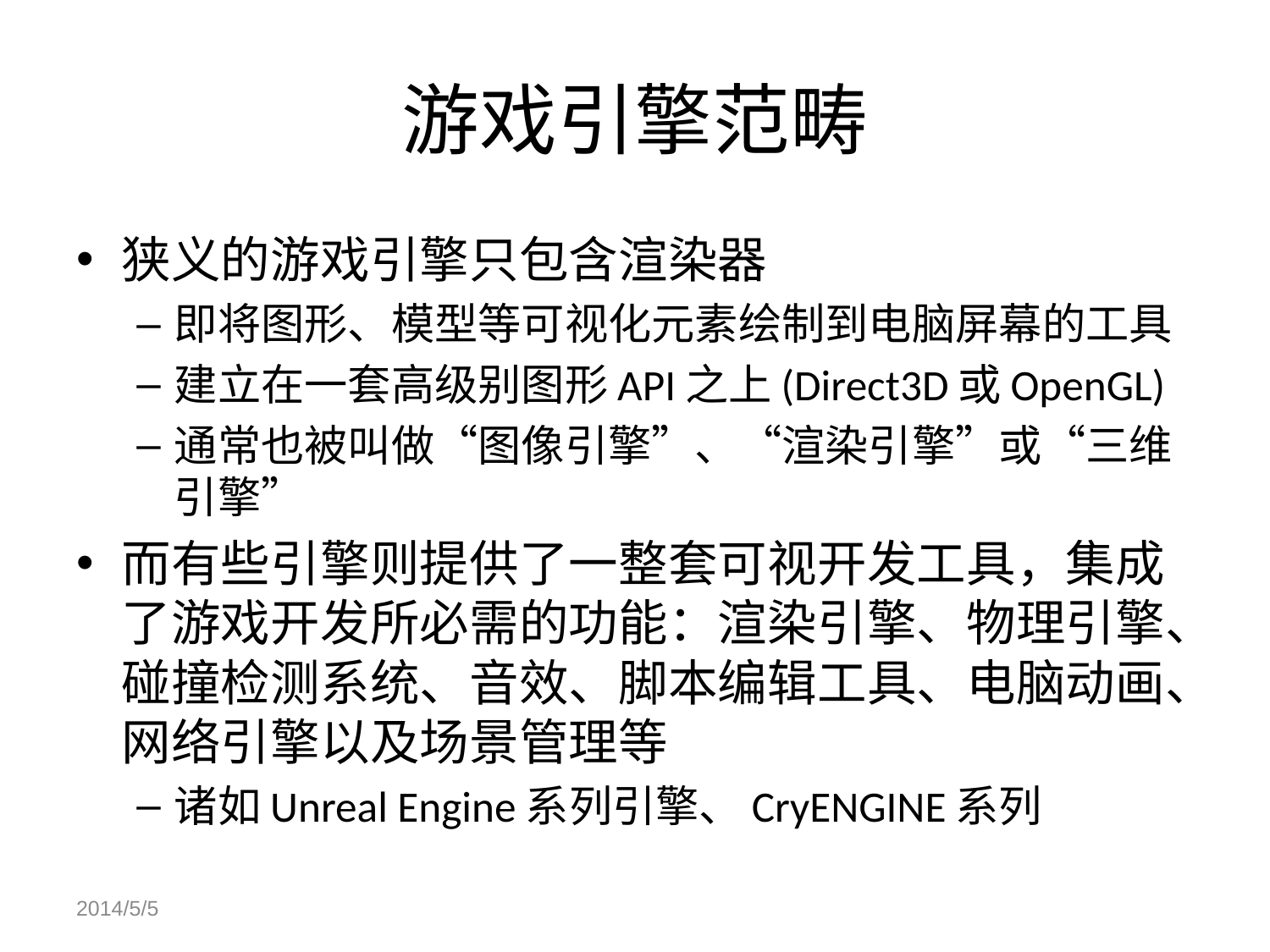

# 游戏引擎范畴
狭义的游戏引擎只包含渲染器
即将图形、模型等可视化元素绘制到电脑屏幕的工具
建立在一套高级别图形API之上(Direct3D或OpenGL)
通常也被叫做“图像引擎”、“渲染引擎”或“三维引擎”
而有些引擎则提供了一整套可视开发工具，集成了游戏开发所必需的功能：渲染引擎、物理引擎、碰撞检测系统、音效、脚本编辑工具、电脑动画、网络引擎以及场景管理等
诸如Unreal Engine系列引擎、CryENGINE系列
2014/5/5